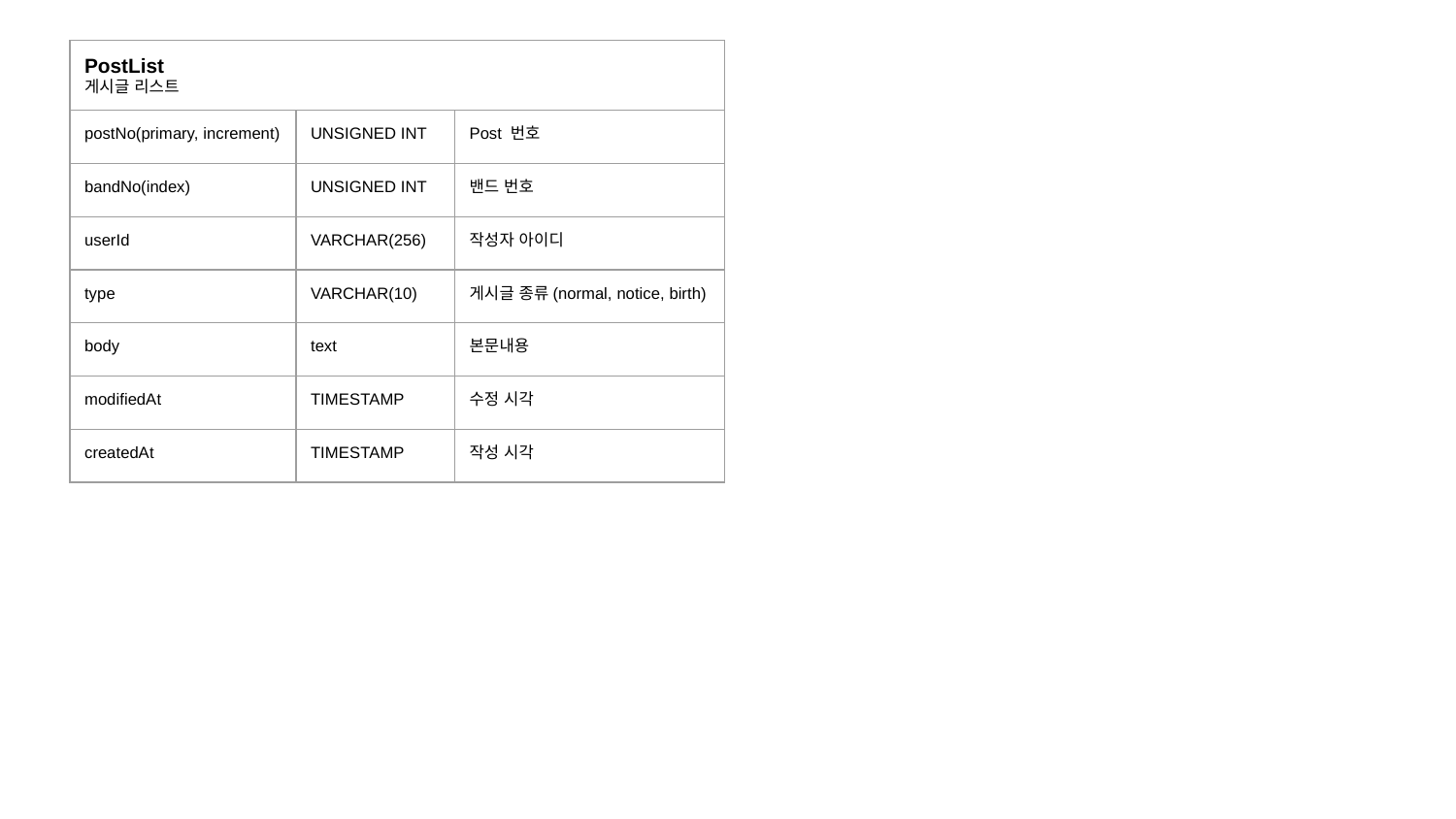

| PostList 게시글 리스트 |  |  |
| --- | --- | --- |
| postNo(primary, increment) | UNSIGNED INT | Post 번호 |
| bandNo(index) | UNSIGNED INT | 밴드 번호 |
| userId | VARCHAR(256) | 작성자 아이디 |
| type | VARCHAR(10) | 게시글 종류(normal, notice, birth) |
| body | text | 본문내용 |
| modifiedAt | TIMESTAMP | 수정 시각 |
| createdAt | TIMESTAMP | 작성 시각 |